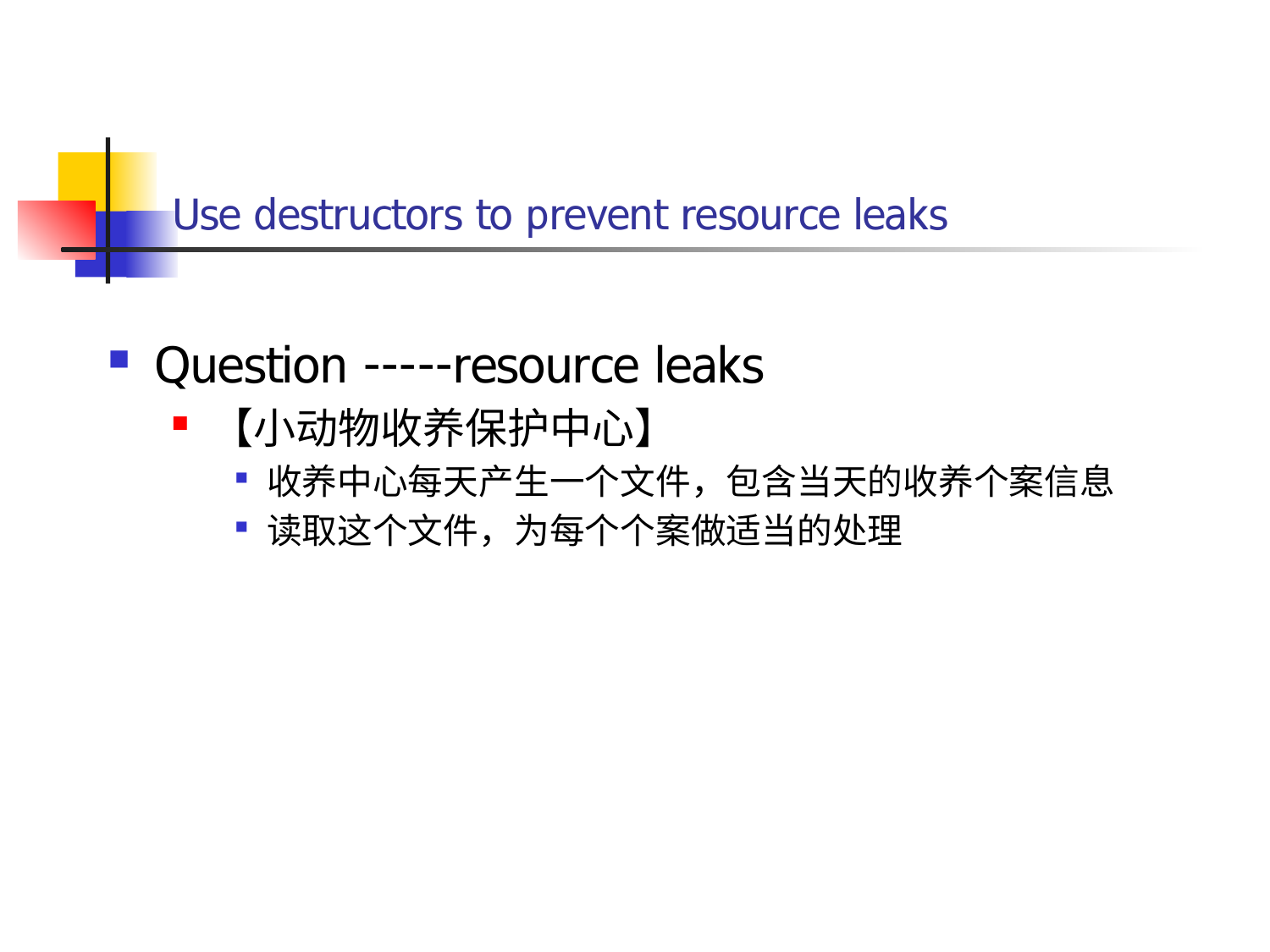

# Use destructors to prevent resource leaks

Question -----resource leaks
【小动物收养保护中心】
收养中心每天产生一个文件，包含当天的收养个案信息
读取这个文件，为每个个案做适当的处理